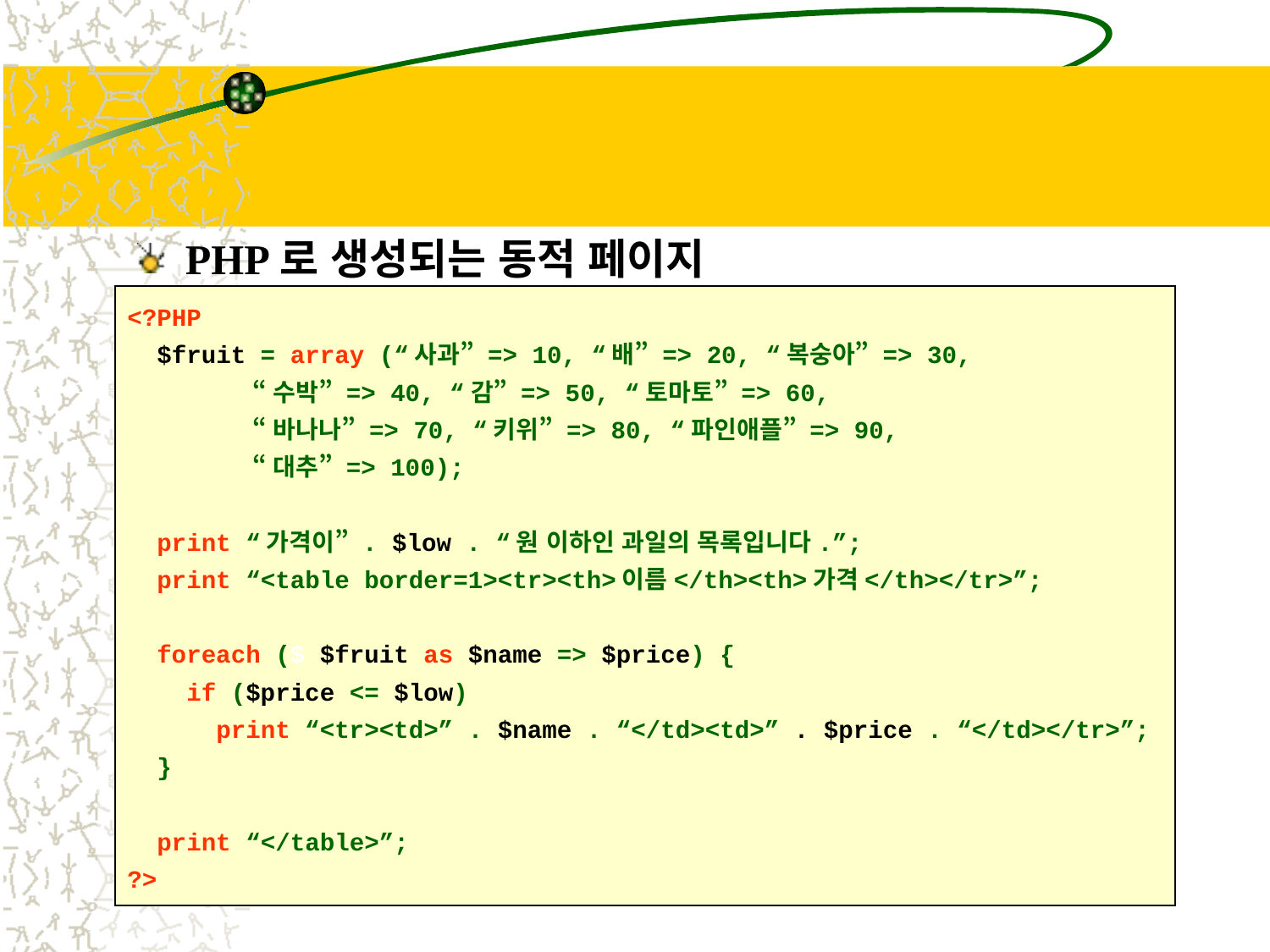

#
PHP로 생성되는 동적 페이지
<?PHP
  $fruit = array (“사과” => 10, “배” => 20, “복숭아” => 30,
                  “수박” => 40, “감” => 50, “토마토” => 60,
                  “바나나” => 70, “키위” => 80, “파인애플” => 90,
                  “대추” => 100);

  print “가격이” . $low . “원 이하인 과일의 목록입니다.”;
  print “<table border=1><tr><th>이름</th><th>가격</th></tr>”;

  foreach ($ $fruit as $name => $price) {
    if ($price <= $low)
      print “<tr><td>” . $name . “</td><td>” . $price . “</td></tr>”;
  }

  print “</table>”;
?>